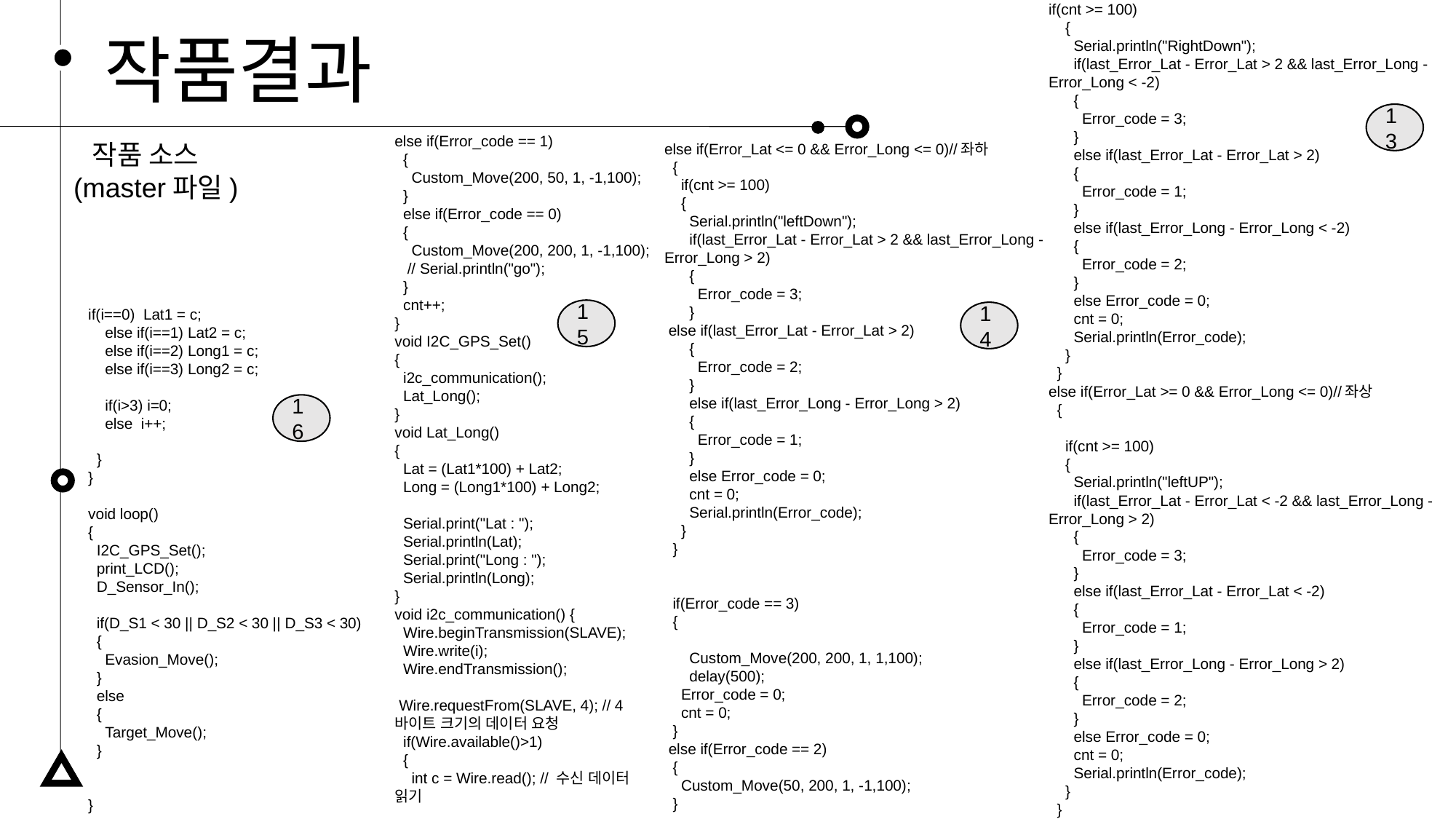

if(cnt >= 100)
    {
      Serial.println("RightDown");
      if(last_Error_Lat - Error_Lat > 2 && last_Error_Long - Error_Long < -2)
      {
        Error_code = 3;
      }
      else if(last_Error_Lat - Error_Lat > 2)
      {
        Error_code = 1;
      }
      else if(last_Error_Long - Error_Long < -2)
      {
        Error_code = 2;
      }
      else Error_code = 0;
      cnt = 0;
      Serial.println(Error_code);
    }
  }
else if(Error_Lat >= 0 && Error_Long <= 0)//좌상
  {

    if(cnt >= 100)
    {
      Serial.println("leftUP");
      if(last_Error_Lat - Error_Lat < -2 && last_Error_Long - Error_Long > 2)
      {
        Error_code = 3;
      }
      else if(last_Error_Lat - Error_Lat < -2)
      {
        Error_code = 1;
      }
      else if(last_Error_Long - Error_Long > 2)
      {
        Error_code = 2;
      }
      else Error_code = 0;
      cnt = 0;
      Serial.println(Error_code);
    }
  }

작품결과
13
else if(Error_code == 1)
  {
    Custom_Move(200, 50, 1, -1,100);
  }
  else if(Error_code == 0)
  {
    Custom_Move(200, 200, 1, -1,100);
   // Serial.println("go");
  }
  cnt++;
}
void I2C_GPS_Set()
{
  i2c_communication();
  Lat_Long();
}
void Lat_Long()
{
  Lat = (Lat1*100) + Lat2;
  Long = (Long1*100) + Long2;

  Serial.print("Lat : ");
  Serial.println(Lat);
  Serial.print("Long : ");
  Serial.println(Long);
}
void i2c_communication() {
  Wire.beginTransmission(SLAVE);
  Wire.write(i);
  Wire.endTransmission();

 Wire.requestFrom(SLAVE, 4); // 4 바이트 크기의 데이터 요청
  if(Wire.available()>1)
  {
    int c = Wire.read(); // 수신 데이터 읽기

  작품 소스
(master파일)
else if(Error_Lat <= 0 && Error_Long <= 0)//좌하
  {
    if(cnt >= 100)
    {
      Serial.println("leftDown");
      if(last_Error_Lat - Error_Lat > 2 && last_Error_Long - Error_Long > 2)
      {
        Error_code = 3;
      }
 else if(last_Error_Lat - Error_Lat > 2)
      {
        Error_code = 2;
      }
      else if(last_Error_Long - Error_Long > 2)
      {
        Error_code = 1;
      }
      else Error_code = 0;
      cnt = 0;
      Serial.println(Error_code);
    }
  }

  if(Error_code == 3)
  {

      Custom_Move(200, 200, 1, 1,100);
      delay(500);
    Error_code = 0;
    cnt = 0;
  }
 else if(Error_code == 2)
  {
    Custom_Move(50, 200, 1, -1,100);
  }

if(i==0)  Lat1 = c;
    else if(i==1) Lat2 = c;
    else if(i==2) Long1 = c;
    else if(i==3) Long2 = c;

    if(i>3) i=0;
    else  i++;

  }
}

void loop()
{
  I2C_GPS_Set();
  print_LCD();
  D_Sensor_In();

  if(D_S1 < 30 || D_S2 < 30 || D_S3 < 30)
  {
    Evasion_Move();
  }
  else
  {
    Target_Move();
  }

}
15
14
16